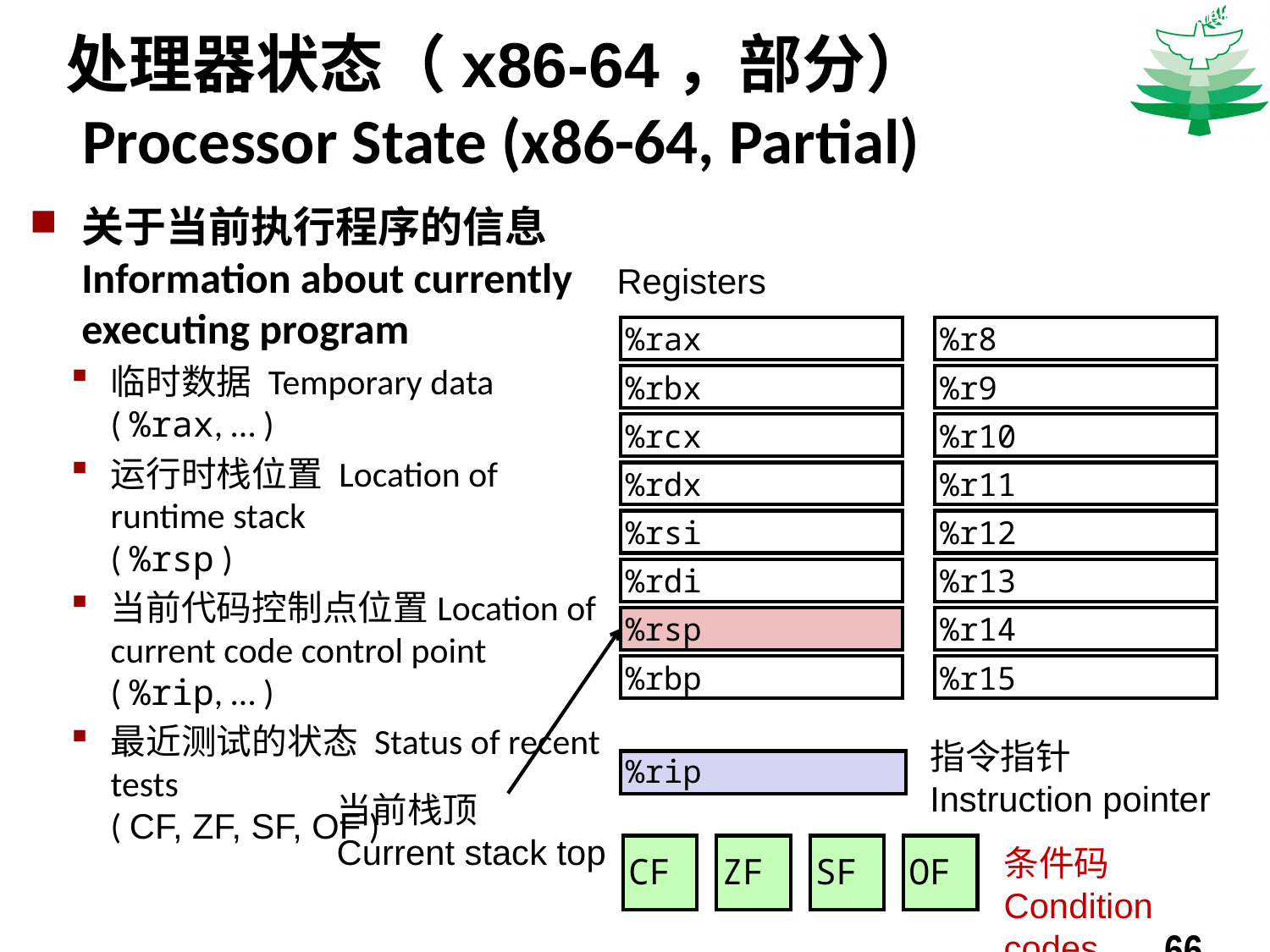

Carnegie Mellon
# 处理器状态（x86-64，部分） Processor State (x86-64, Partial)
关于当前执行程序的信息 Information about currently executing program
临时数据 Temporary data
( %rax, … )
运行时栈位置 Location of runtime stack
( %rsp )
当前代码控制点位置Location of current code control point
( %rip, … )
最近测试的状态 Status of recent tests
( CF, ZF, SF, OF )
Registers
%rax
%r8
%rbx
%r9
%rcx
%r10
%rdx
%r11
%rsi
%r12
%rdi
%r13
%rsp
%r14
%rbp
%r15
指令指针
Instruction pointer
%rip
当前栈顶
Current stack top
CF
ZF
SF
OF
条件码
Condition codes